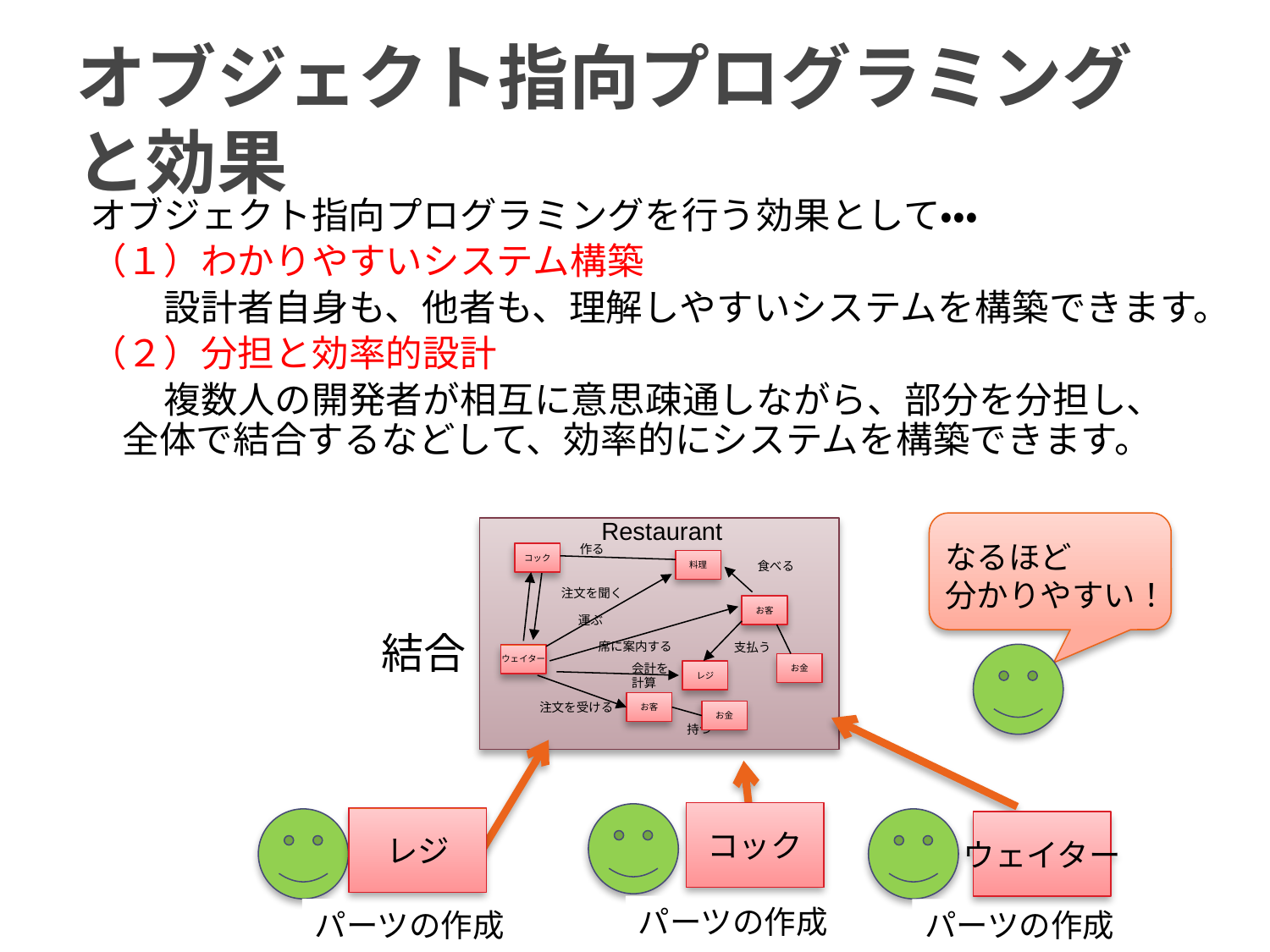

# オブジェクト指向プログラミングと効果
オブジェクト指向プログラミングを行う効果として・・・
（１）わかりやすいシステム構築
　　設計者自身も、他者も、理解しやすいシステムを構築できます。
（２）分担と効率的設計
　　複数人の開発者が相互に意思疎通しながら、部分を分担し、全体で結合するなどして、効率的にシステムを構築できます。
Restaurant

なるほど
分かりやすい！
作る
コック
料理
食べる

注文を聞く
お客
運ぶ

席に案内する
支払う
ウェイター
お金
会計を
計算
レジ

お客
注文を受ける
お金

持つ
結合

コック

レジ

ウェイター
パーツの作成
パーツの作成
パーツの作成